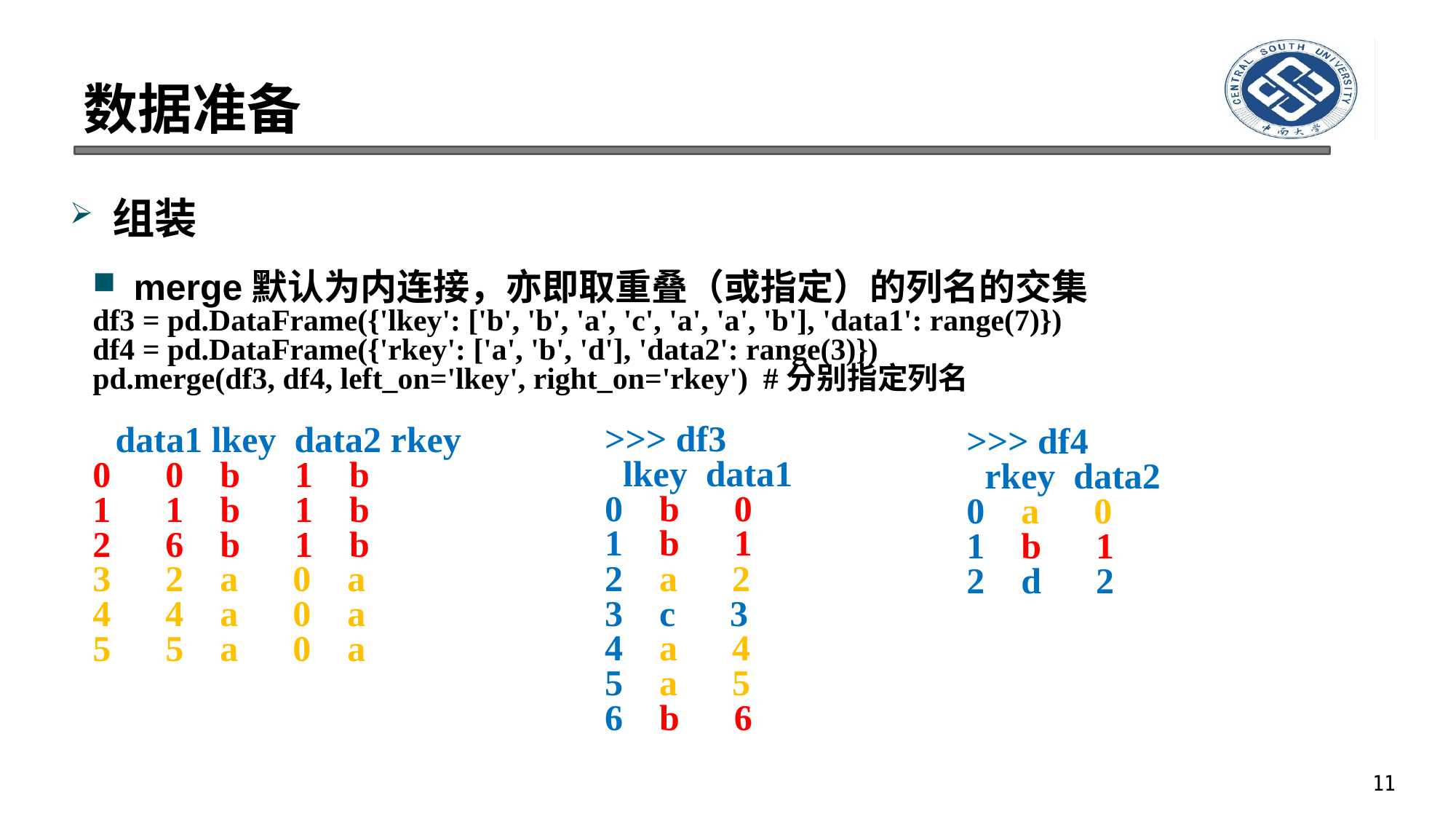

# 数据准备
组装
merge默认为内连接，亦即取重叠（或指定）的列名的交集
df3 = pd.DataFrame({'lkey': ['b', 'b', 'a', 'c', 'a', 'a', 'b'], 'data1': range(7)})
df4 = pd.DataFrame({'rkey': ['a', 'b', 'd'], 'data2': range(3)})
pd.merge(df3, df4, left_on='lkey', right_on='rkey')  #分别指定列名

   data1 lkey  data2 rkey
0      0    b      1    b
1      1    b      1    b
2      6    b      1    b
3      2    a      0    a
4      4    a      0    a
5      5    a      0    a
>>> df3
  lkey  data1
0    b      0
1    b      1
2    a      2
3    c      3
4    a      4
5    a      5
6    b      6
>>> df4
  rkey  data2
0    a      0
1    b      1
2    d      2
11